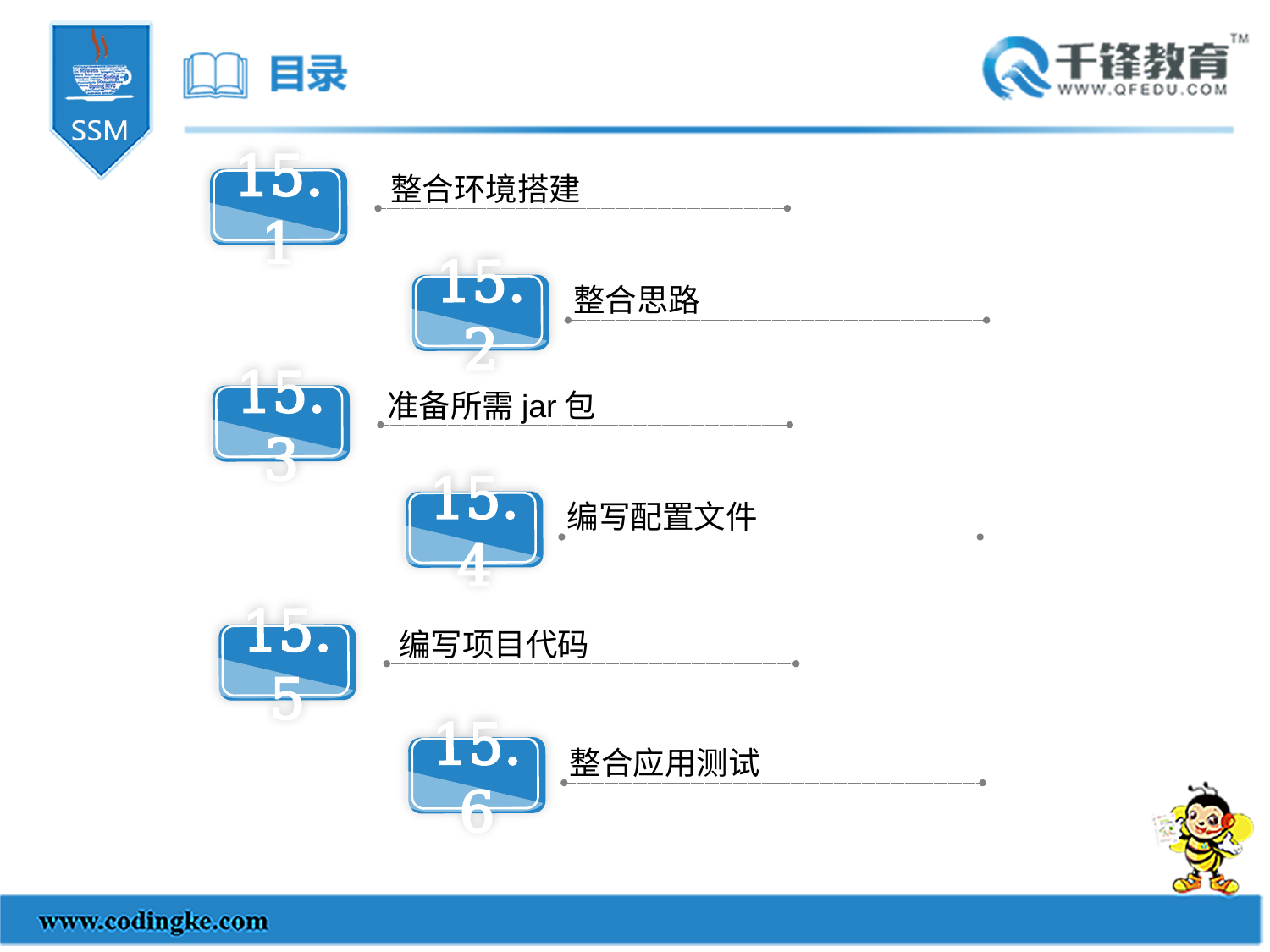

整合环境搭建
15.1

整合思路

15.2

准备所需jar包
15.3

编写配置文件

15.4

编写项目代码
15.5

整合应用测试

15.6